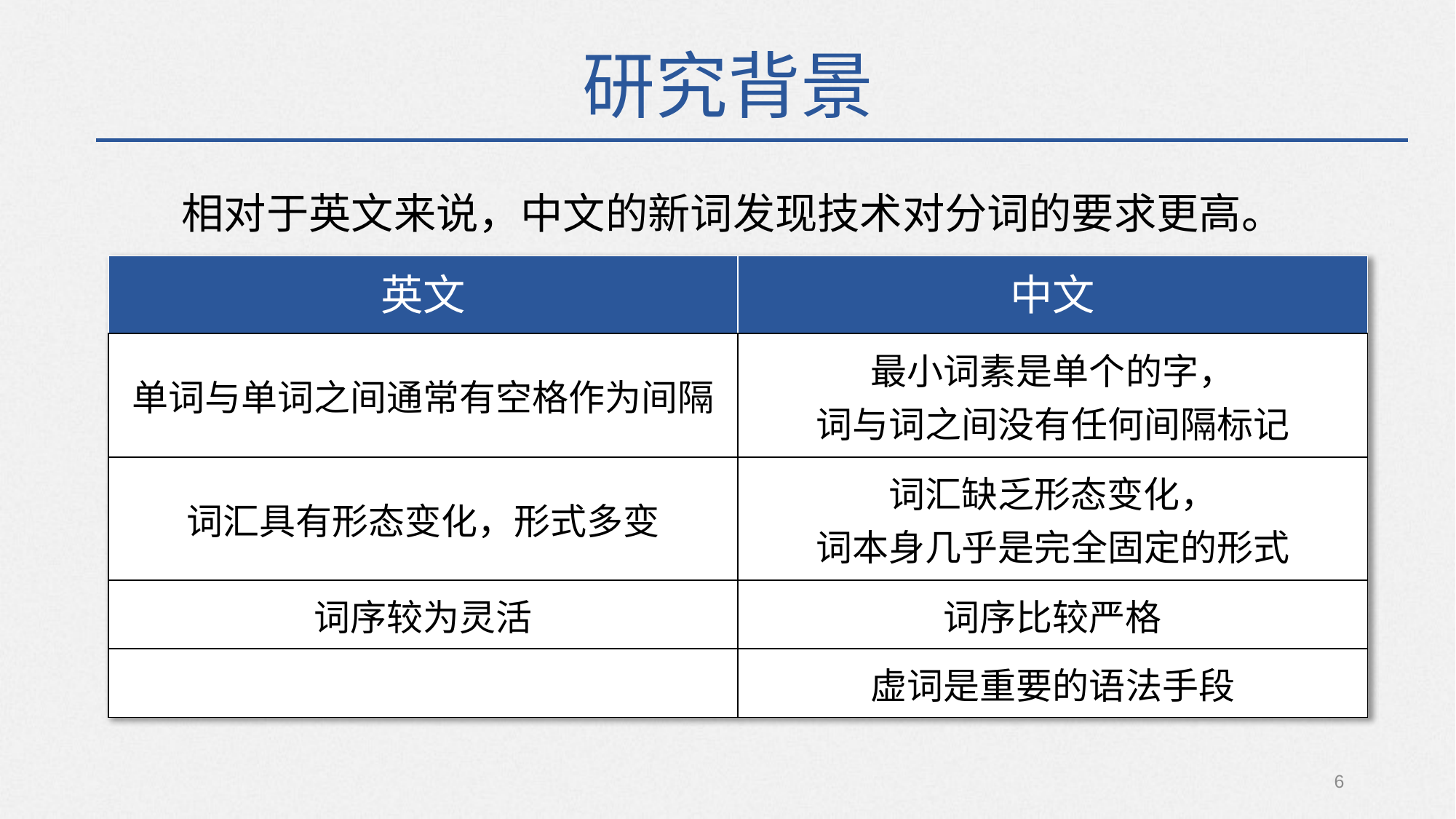

研究背景
相对于英文来说，中文的新词发现技术对分词的要求更高。
| 英文 | 中文 |
| --- | --- |
| 单词与单词之间通常有空格作为间隔 | 最小词素是单个的字， 词与词之间没有任何间隔标记 |
| 词汇具有形态变化，形式多变 | 词汇缺乏形态变化， 词本身几乎是完全固定的形式 |
| 词序较为灵活 | 词序比较严格 |
|  | 虚词是重要的语法手段 |
6